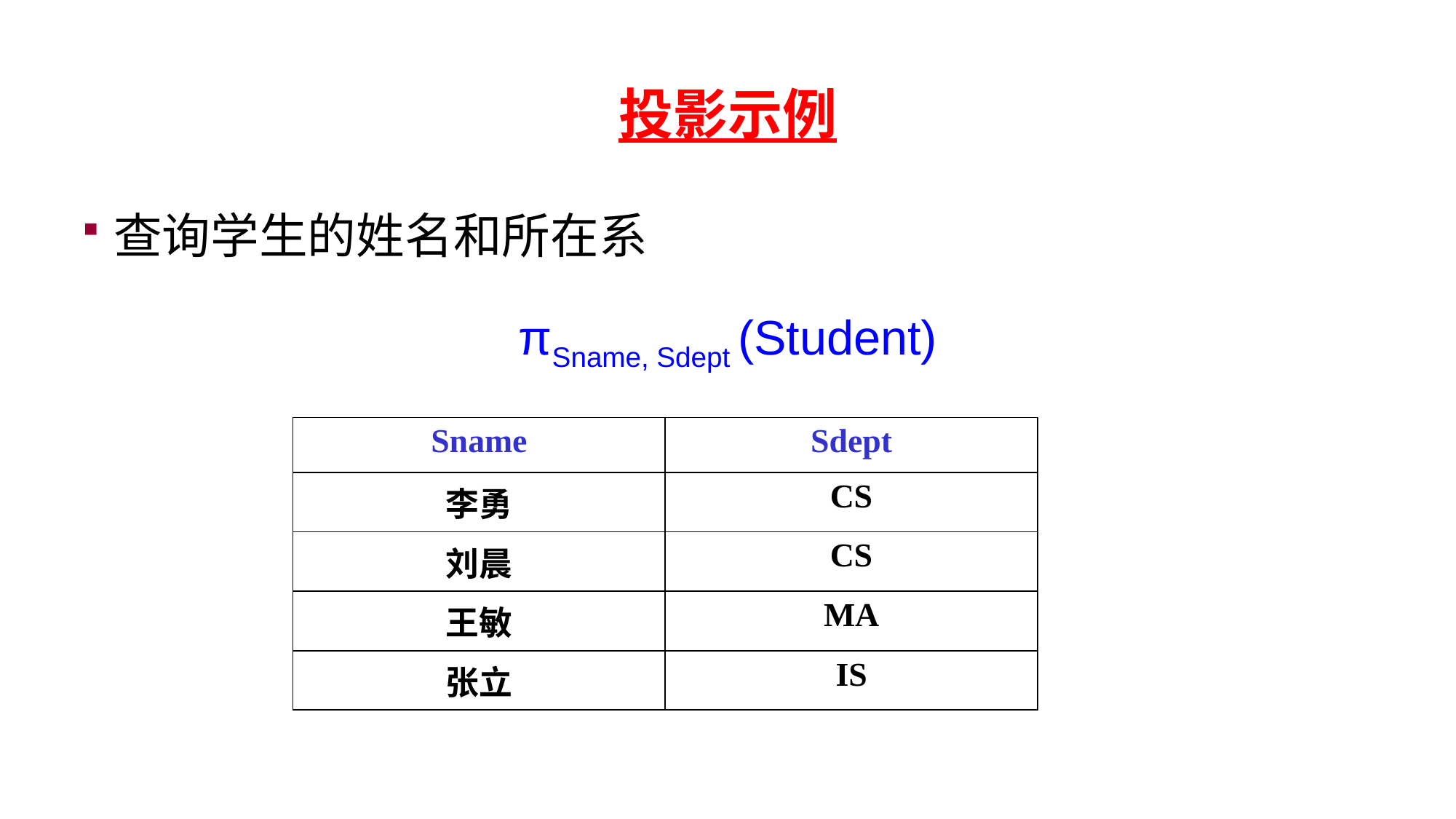

投影示例

查询学生的姓名和所在系
πSname, Sdept (Student)

| Sname | Sdept |
| --- | --- |
| 李勇 | CS |
| 刘晨 | CS |
| 王敏 | MA |
| 张立 | IS |
58